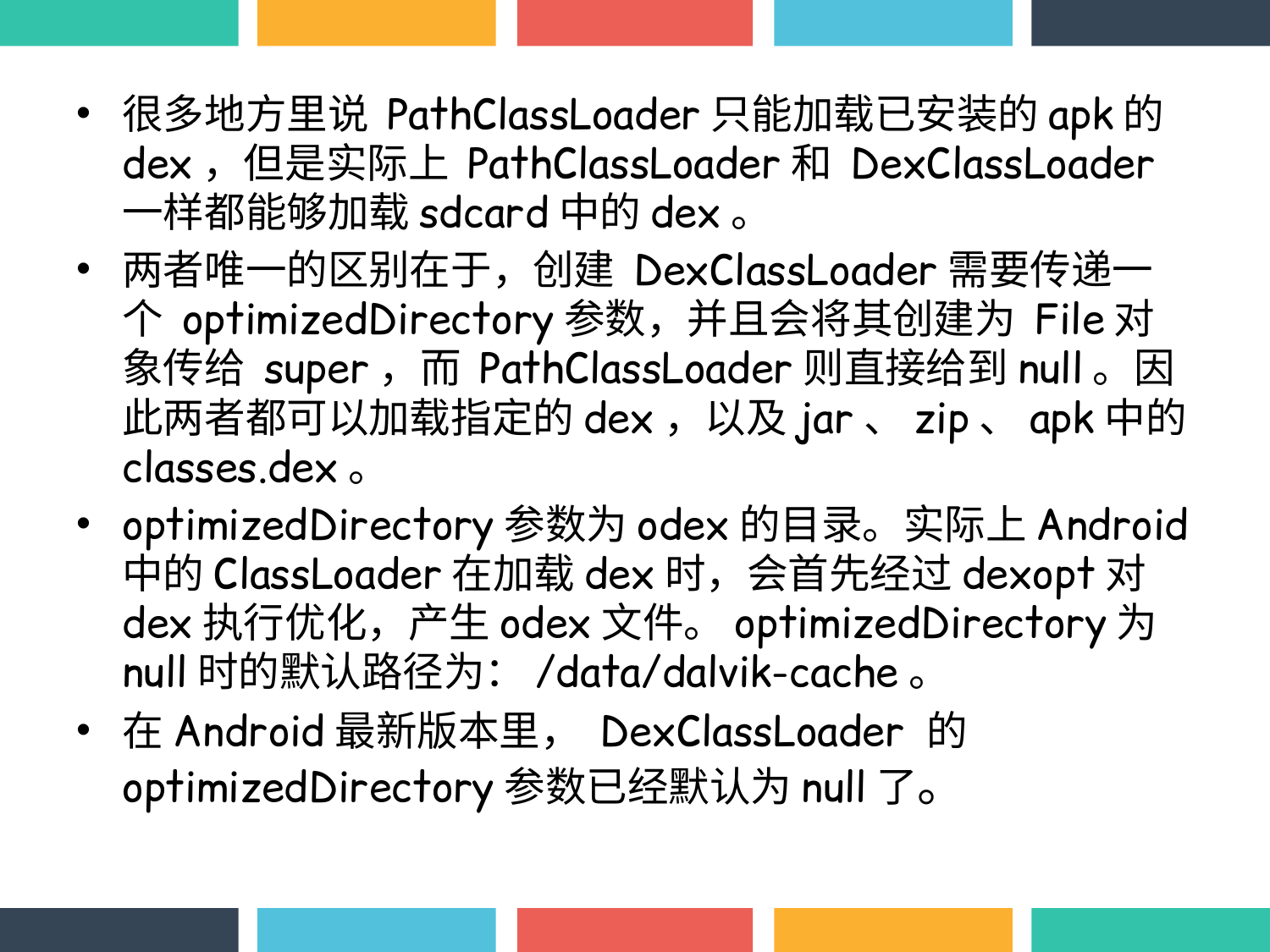

很多地方里说 PathClassLoader只能加载已安装的apk的dex，但是实际上 PathClassLoader和 DexClassLoader一样都能够加载sdcard中的dex。
两者唯一的区别在于，创建 DexClassLoader需要传递一个 optimizedDirectory参数，并且会将其创建为 File对象传给 super，而 PathClassLoader则直接给到null。因此两者都可以加载指定的dex，以及jar、zip、apk中的classes.dex。
optimizedDirectory参数为odex的目录。实际上Android中的ClassLoader在加载dex时，会首先经过dexopt对dex执行优化，产生odex文件。optimizedDirectory为null时的默认路径为：/data/dalvik-cache。
在Android最新版本里， DexClassLoader 的optimizedDirectory参数已经默认为null了。